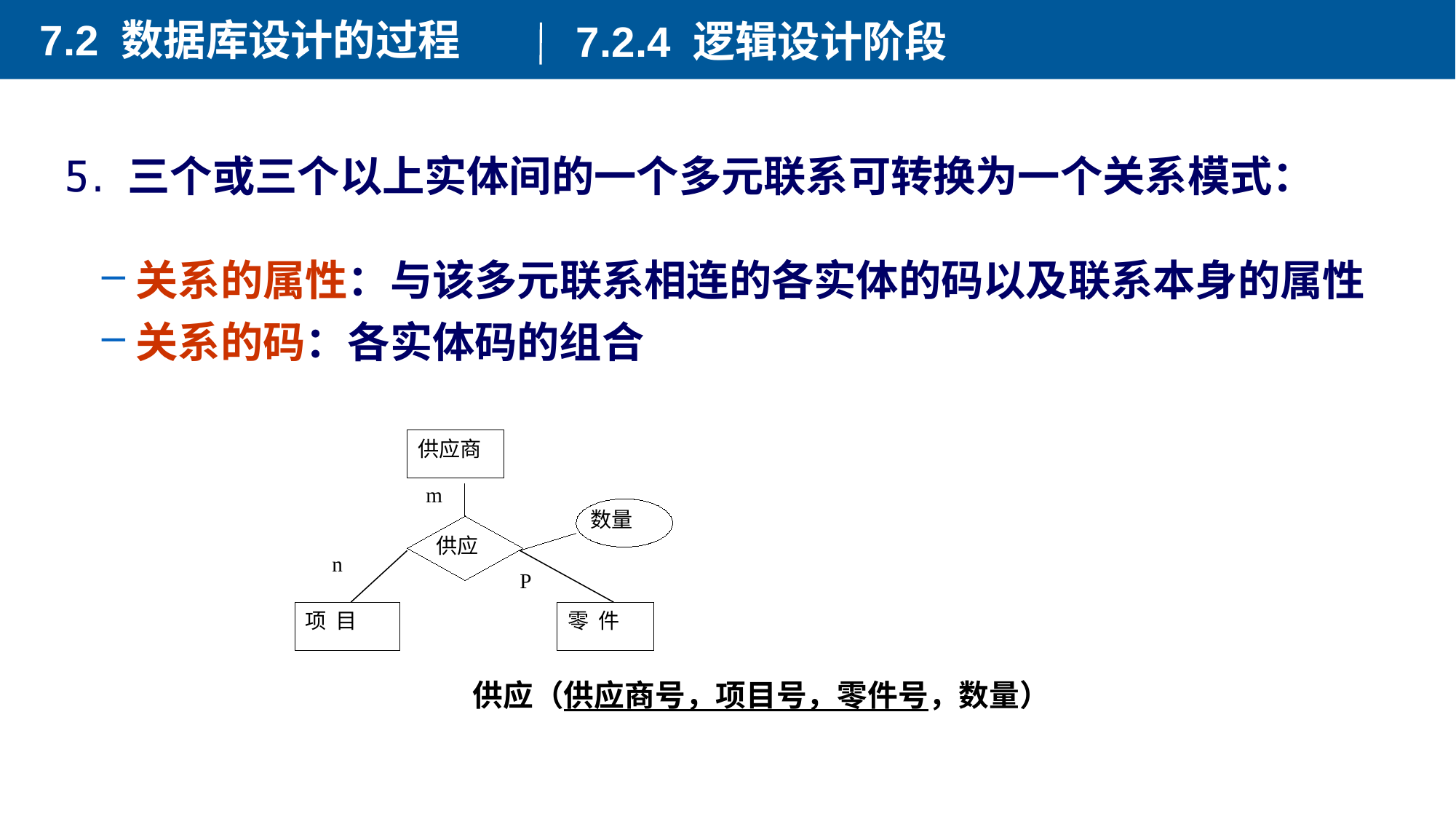

7.2 数据库设计的过程
7.2.4 逻辑设计阶段

5. 三个或三个以上实体间的一个多元联系可转换为一个关系模式：
关系的属性：与该多元联系相连的各实体的码以及联系本身的属性
关系的码：各实体码的组合

供应商

数量
供应

项  目
零  件
m
n
P
供应（供应商号，项目号，零件号，数量）